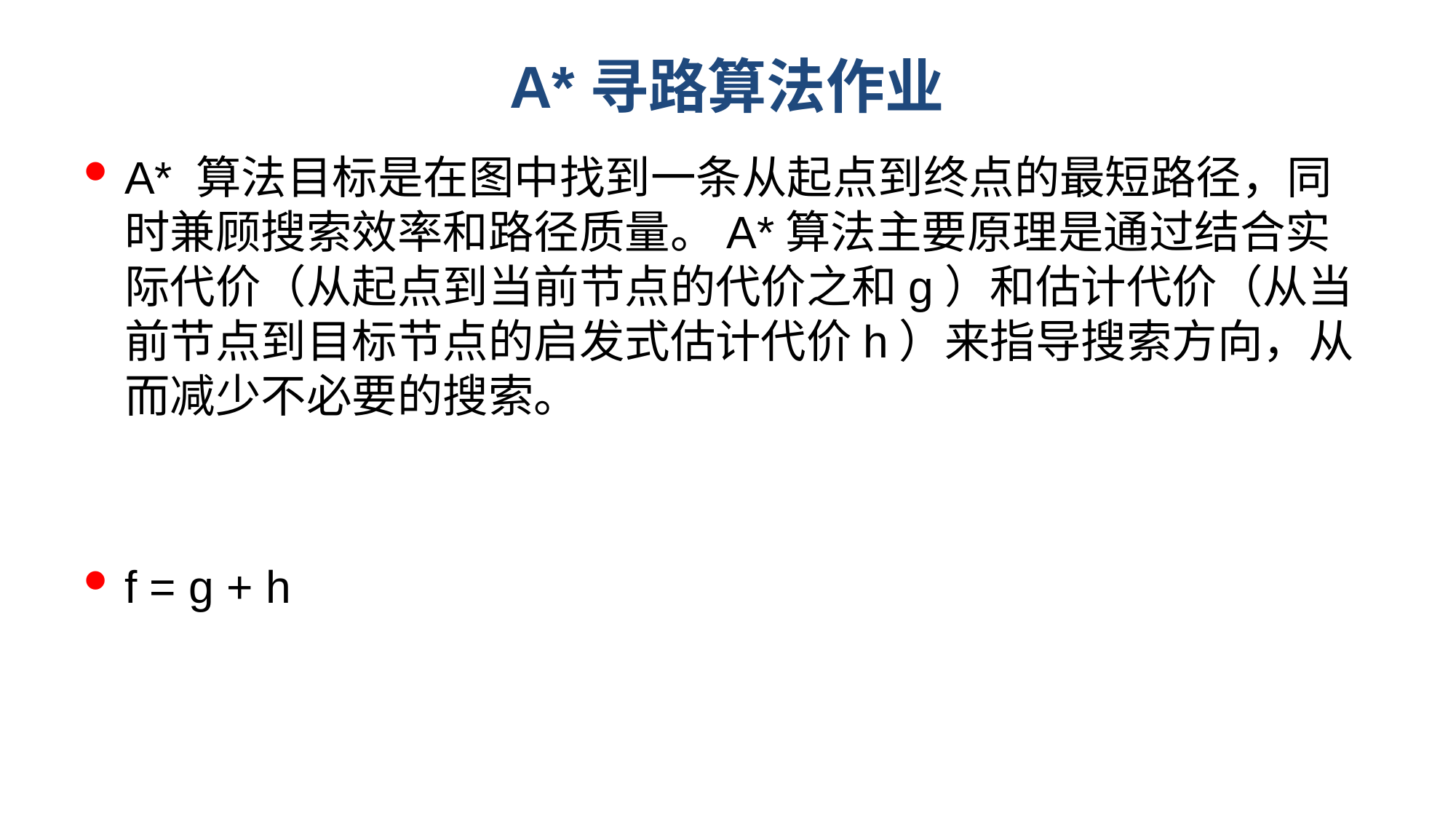

# A*寻路算法作业
A* 算法目标是在图中找到一条从起点到终点的最短路径，同时兼顾搜索效率和路径质量。A*算法主要原理是通过结合实际代价（从起点到当前节点的代价之和g）和估计代价（从当前节点到目标节点的启发式估计代价h）来指导搜索方向，从而减少不必要的搜索。

f = g + h